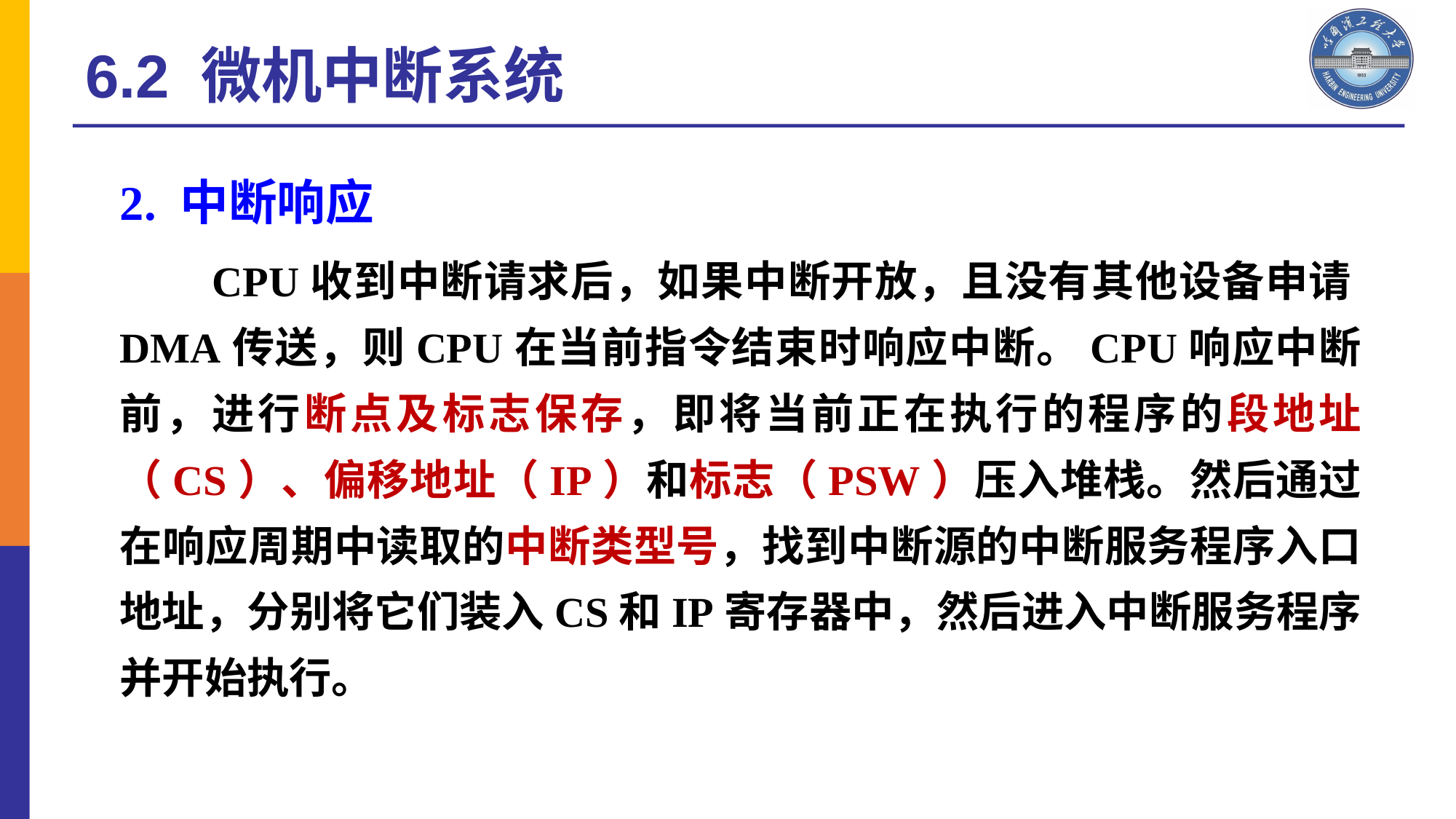

6.2 微机中断系统

2. 中断响应
        CPU收到中断请求后，如果中断开放，且没有其他设备申请DMA传送，则CPU在当前指令结束时响应中断。CPU响应中断前，进行断点及标志保存，即将当前正在执行的程序的段地址（CS）、偏移地址（IP）和标志（PSW）压入堆栈。然后通过在响应周期中读取的中断类型号，找到中断源的中断服务程序入口地址，分别将它们装入CS和IP寄存器中，然后进入中断服务程序并开始执行。